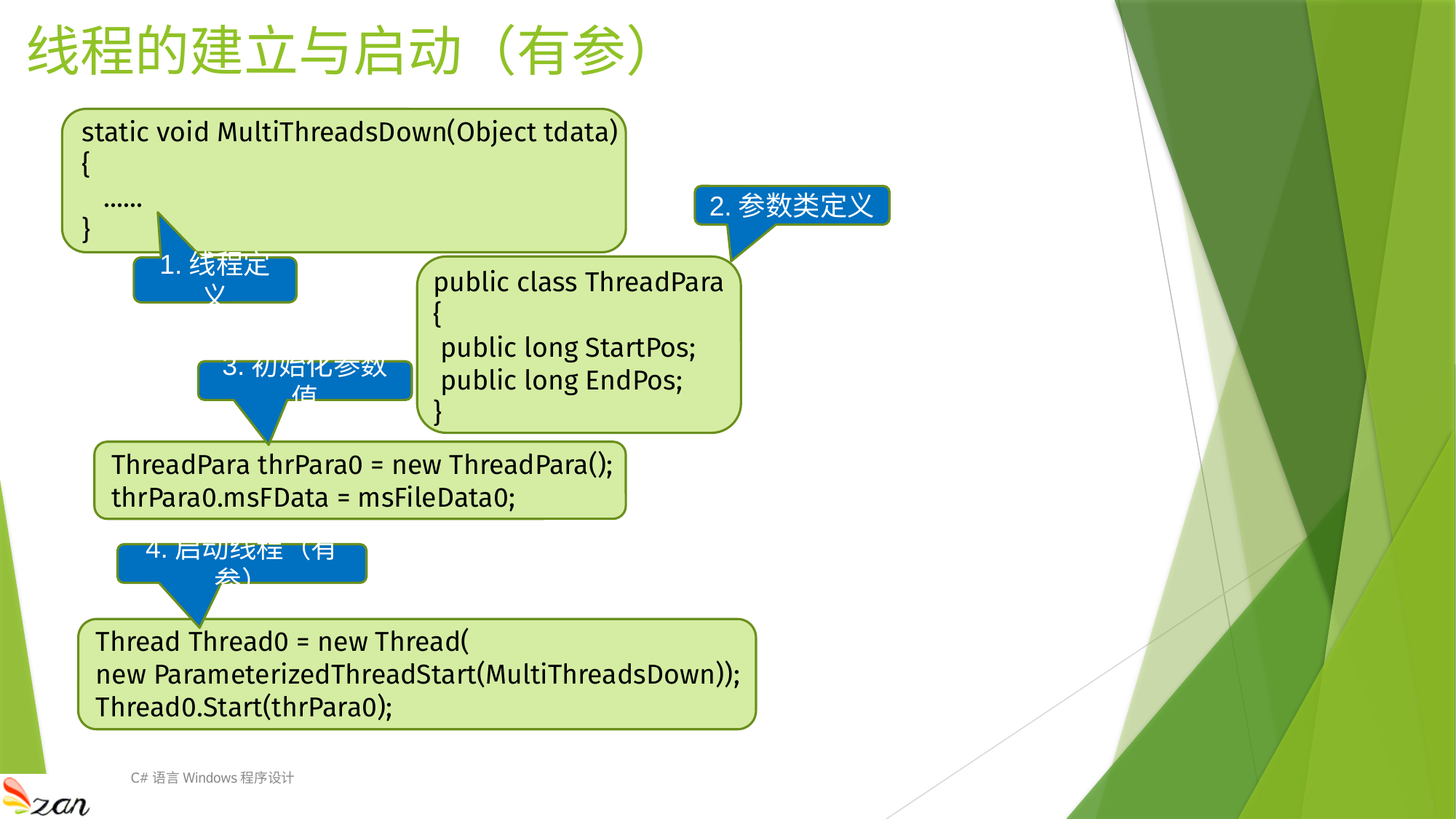

# 线程的建立与启动（有参）
static void MultiThreadsDown(Object tdata)
{
   ......
}

2.参数类定义

1.线程定义
public class ThreadPara
{
 public long StartPos;
 public long EndPos;
}
3.初始化参数值

ThreadPara thrPara0 = new ThreadPara();
thrPara0.msFData = msFileData0;
4.启动线程（有参）

Thread Thread0 = new Thread(
new ParameterizedThreadStart(MultiThreadsDown));
Thread0.Start(thrPara0);
C#语言Windows程序设计